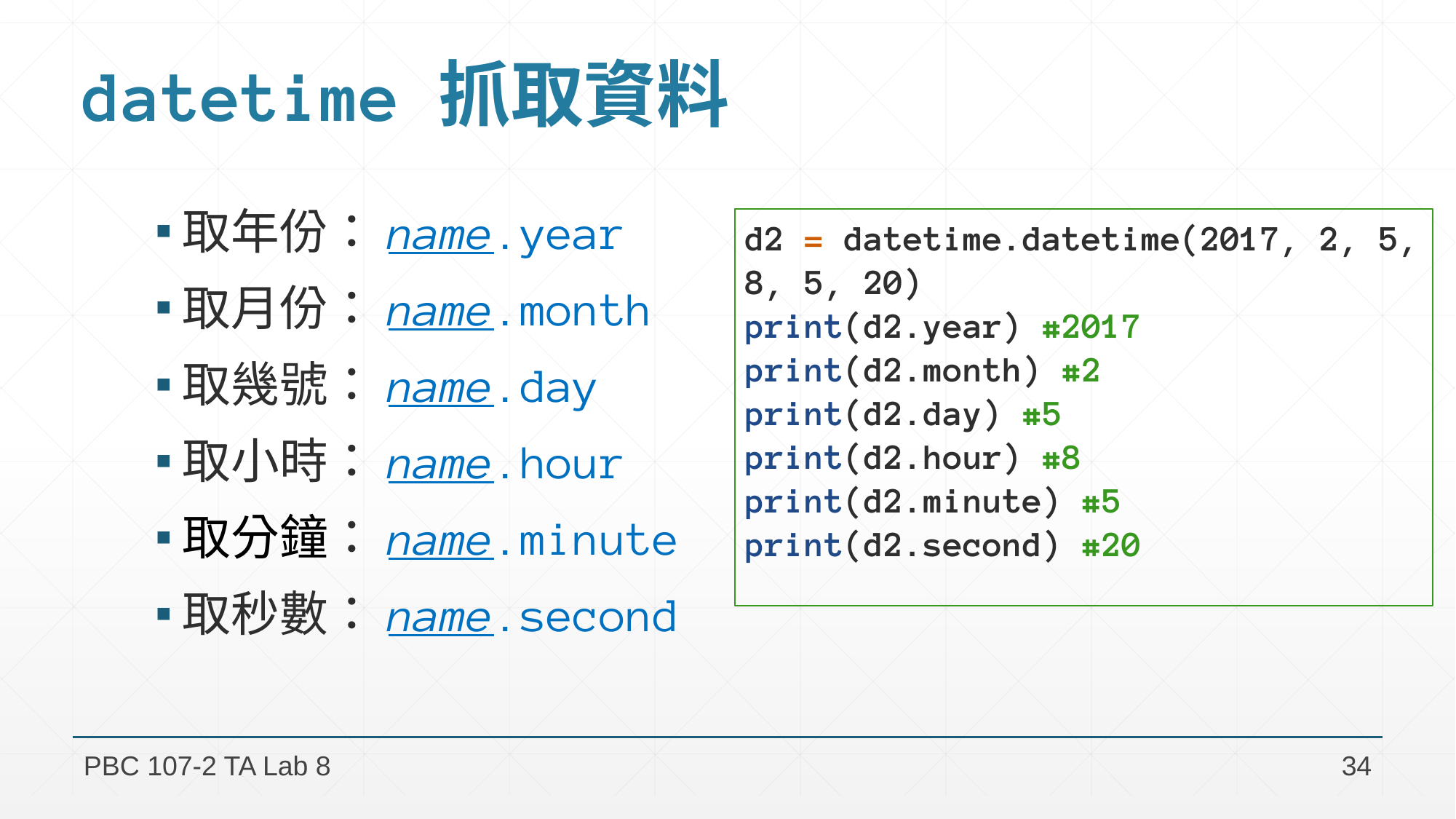

# datetime 抓取資料
取年份：name.year
取月份：name.month
取幾號：name.day
取小時：name.hour
取分鐘：name.minute
取秒數：name.second

d2 = datetime.datetime(2017, 2, 5, 8, 5, 20)
print(d2.year) #2017
print(d2.month) #2
print(d2.day) #5
print(d2.hour) #8
print(d2.minute) #5
print(d2.second) #20

PBC 107-2 TA Lab 8
34